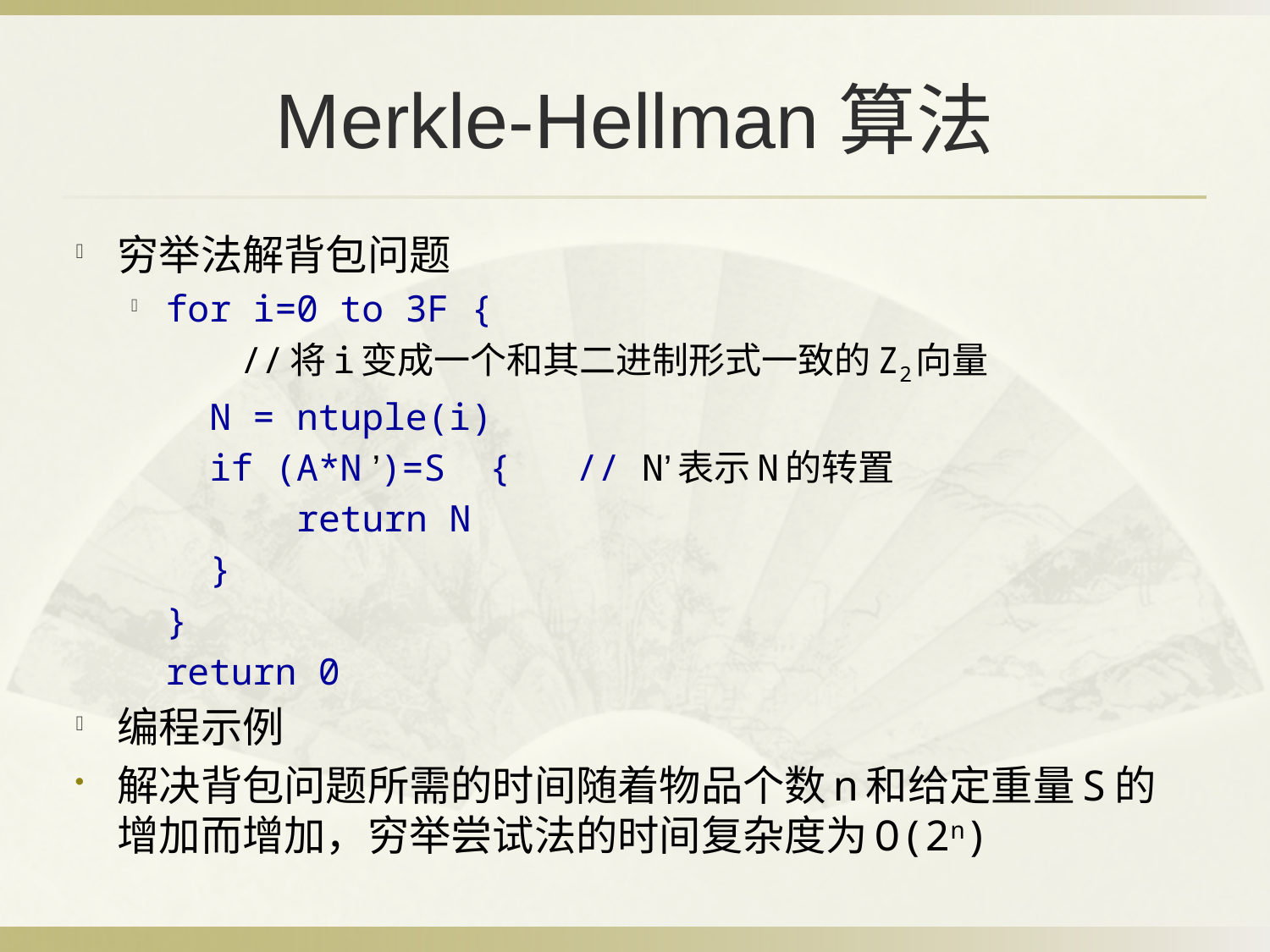

# Merkle-Hellman算法
穷举法解背包问题
for i=0 to 3F {
     //将i变成一个和其二进制形式一致的Z2向量
		  N = ntuple(i)
		  if (A*N ’)=S  {   // N’表示N的转置
		      return N
		  }
	}
	return 0
编程示例
解决背包问题所需的时间随着物品个数n和给定重量S的增加而增加，穷举尝试法的时间复杂度为O(2n)